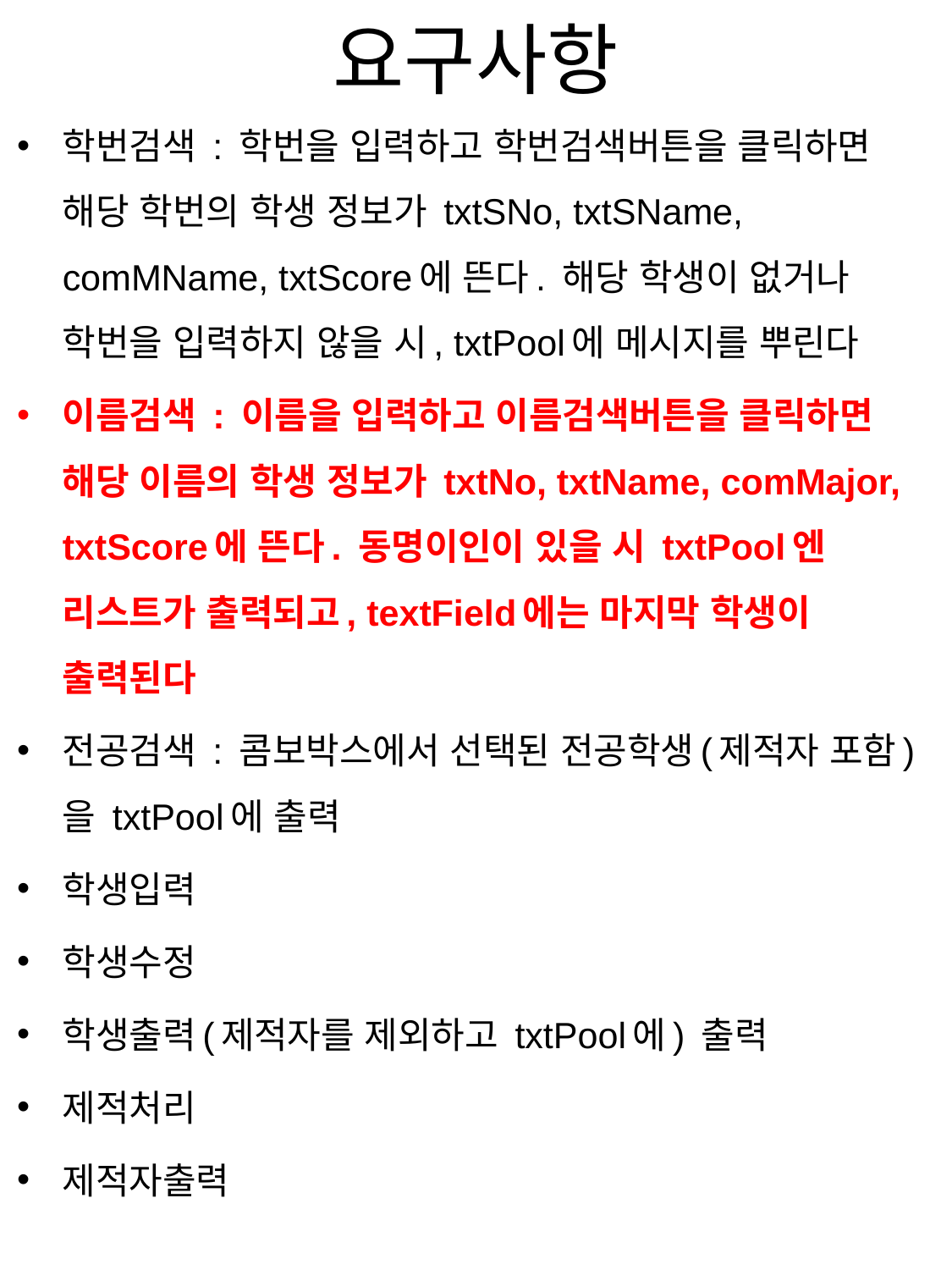

# 요구사항
학번검색 : 학번을 입력하고 학번검색버튼을 클릭하면 해당 학번의 학생 정보가 txtSNo, txtSName, comMName, txtScore에 뜬다. 해당 학생이 없거나 학번을 입력하지 않을 시, txtPool에 메시지를 뿌린다
이름검색 : 이름을 입력하고 이름검색버튼을 클릭하면 해당 이름의 학생 정보가 txtNo, txtName, comMajor, txtScore에 뜬다. 동명이인이 있을 시 txtPool엔 리스트가 출력되고, textField에는 마지막 학생이 출력된다
전공검색 : 콤보박스에서 선택된 전공학생(제적자 포함)을 txtPool에 출력
학생입력
학생수정
학생출력(제적자를 제외하고 txtPool에) 출력
제적처리
제적자출력